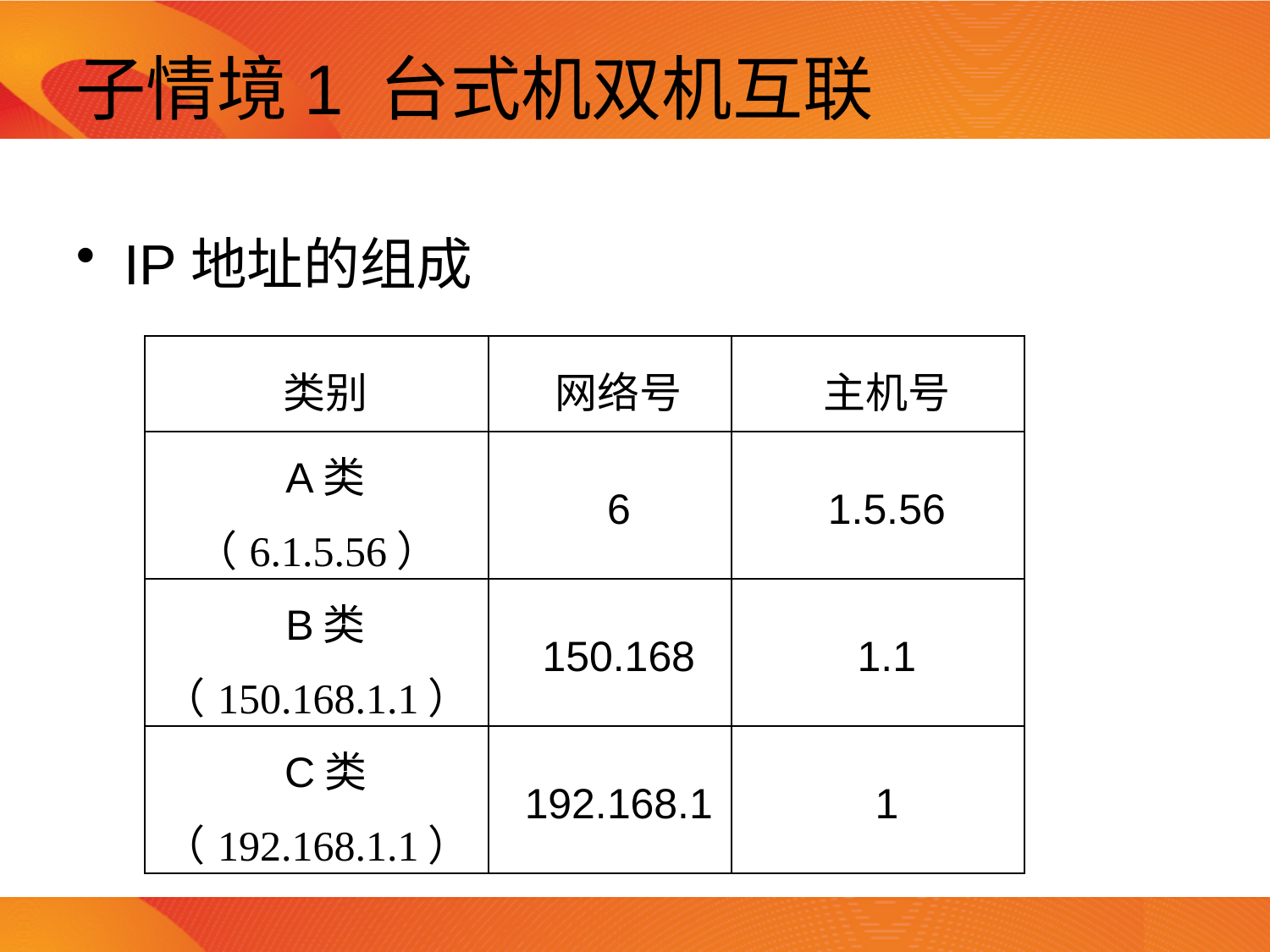

# 子情境1 台式机双机互联
IP地址的组成

| 类别 | 网络号 | 主机号 |
| --- | --- | --- |
| A类（6.1.5.56） | 6 | 1.5.56 |
| B类（150.168.1.1） | 150.168 | 1.1 |
| C类（192.168.1.1） | 192.168.1 | 1 |